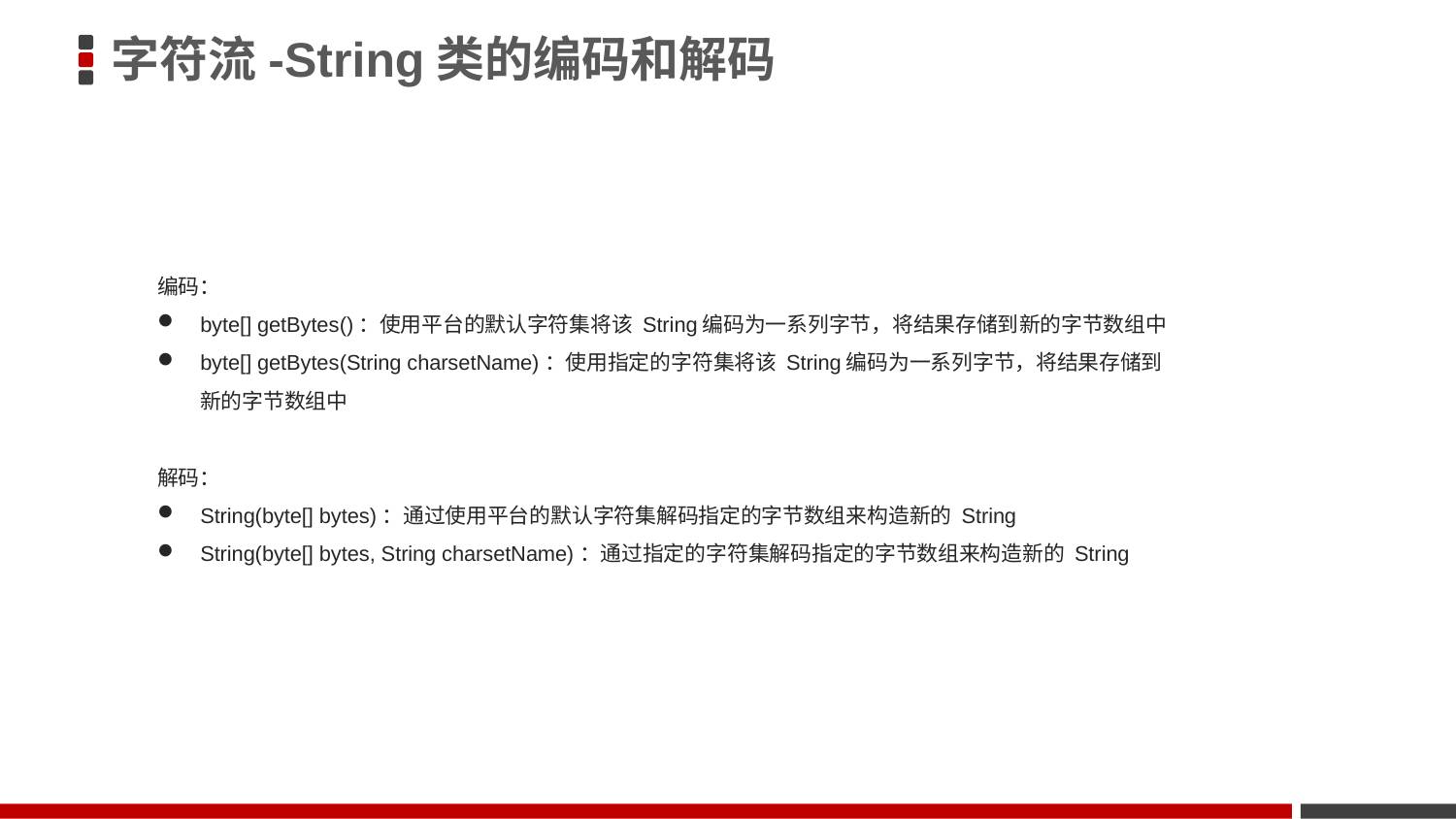

字符流-String类的编码和解码
编码：
byte[] getBytes​()：使用平台的默认字符集将该 String编码为一系列字节，将结果存储到新的字节数组中
byte[] getBytes​(String charsetName)：使用指定的字符集将该 String编码为一系列字节，将结果存储到新的字节数组中

解码：
String​(byte[] bytes)：通过使用平台的默认字符集解码指定的字节数组来构造新的 String
String​(byte[] bytes, String charsetName)：通过指定的字符集解码指定的字节数组来构造新的 String